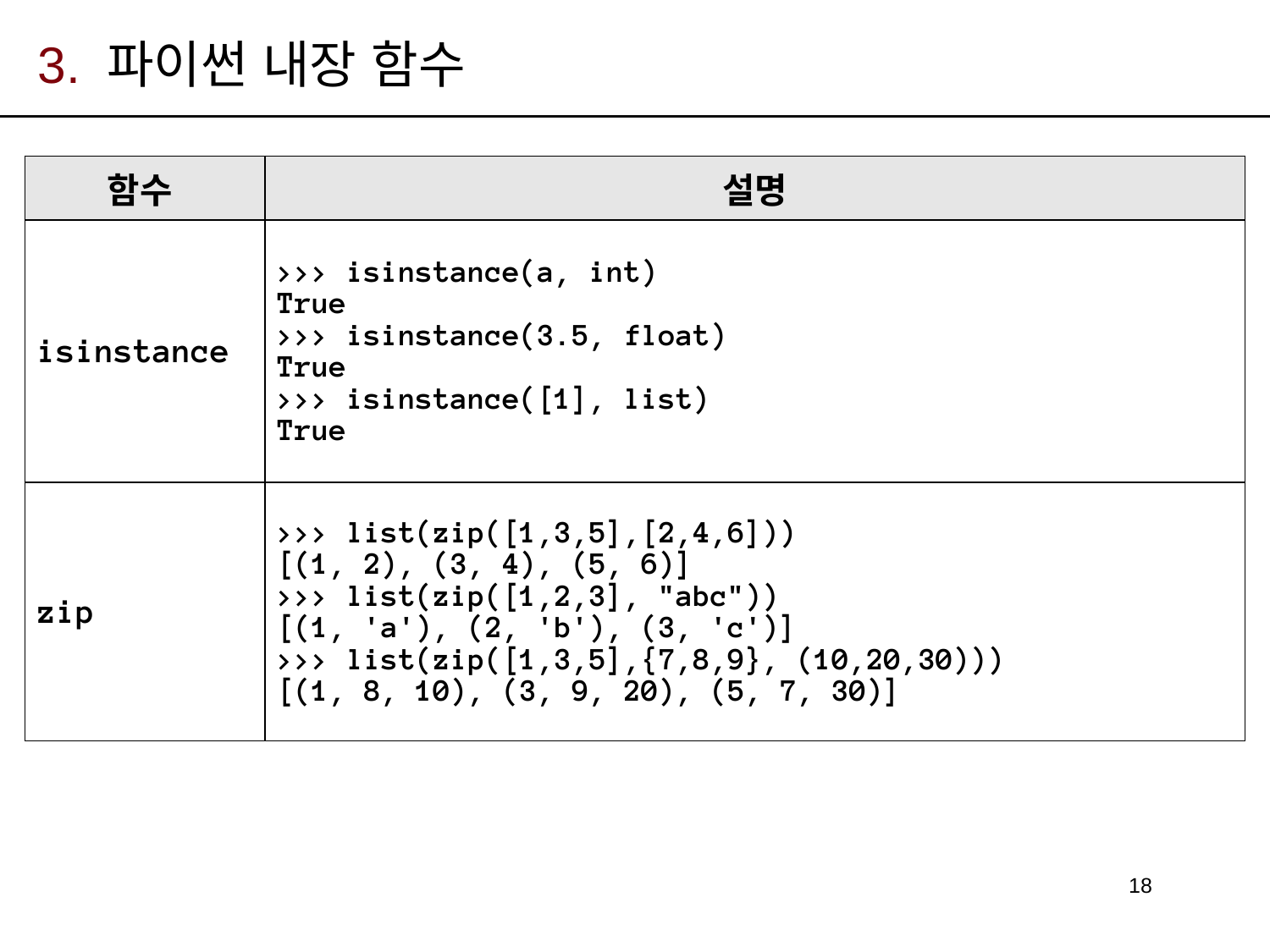

# 3. 파이썬 내장 함수
| 함수 | 설명 |
| --- | --- |
| isinstance | >>> isinstance(a, int) True >>> isinstance(3.5, float) True >>> isinstance([1], list) True |
| zip | >>> list(zip([1,3,5],[2,4,6])) [(1, 2), (3, 4), (5, 6)] >>> list(zip([1,2,3], "abc")) [(1, 'a'), (2, 'b'), (3, 'c')] >>> list(zip([1,3,5],{7,8,9}, (10,20,30))) [(1, 8, 10), (3, 9, 20), (5, 7, 30)] |
18